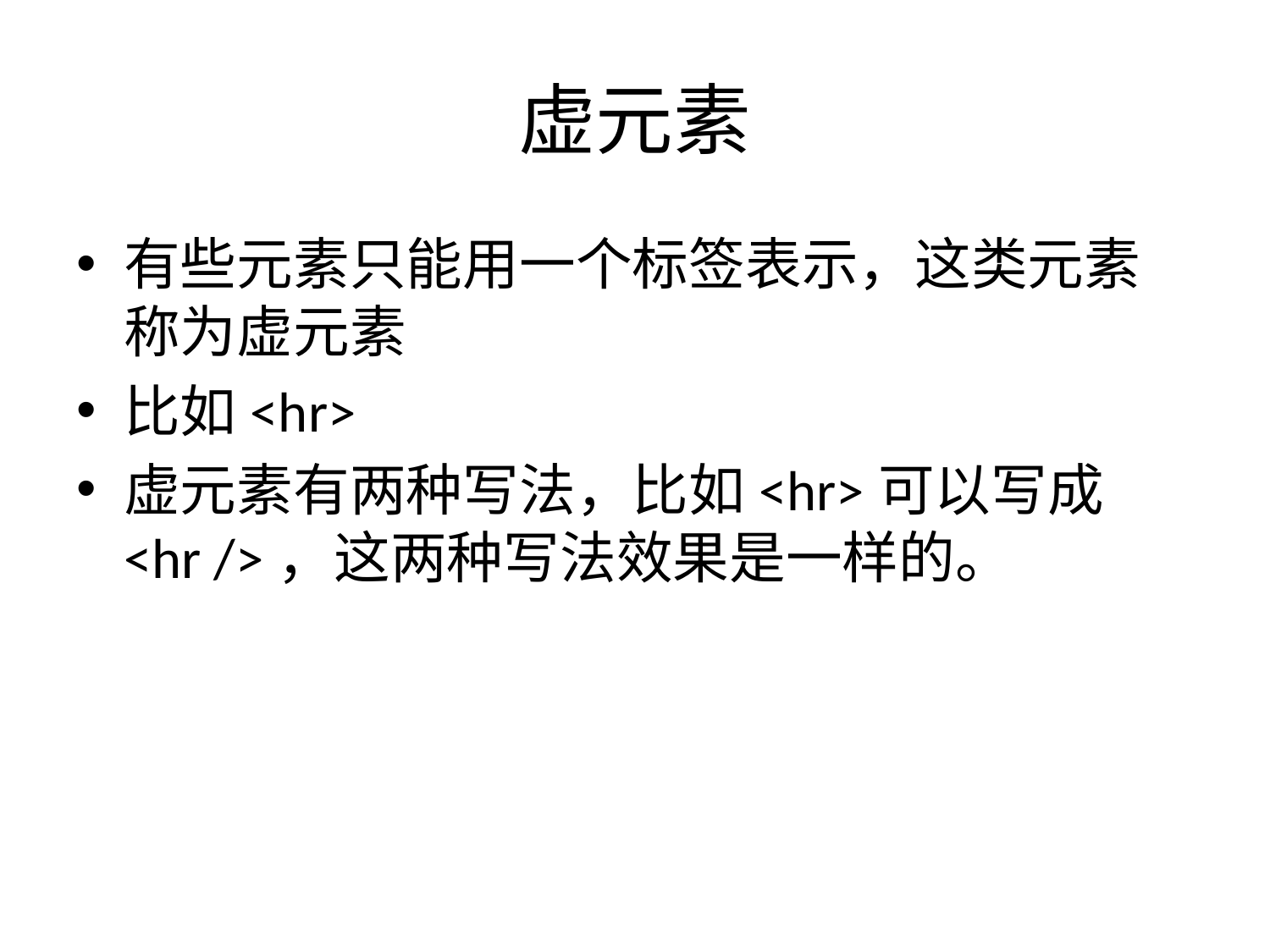

# 虚元素
有些元素只能用一个标签表示，这类元素称为虚元素
比如<hr>
虚元素有两种写法，比如<hr>可以写成
<hr />，这两种写法效果是一样的。